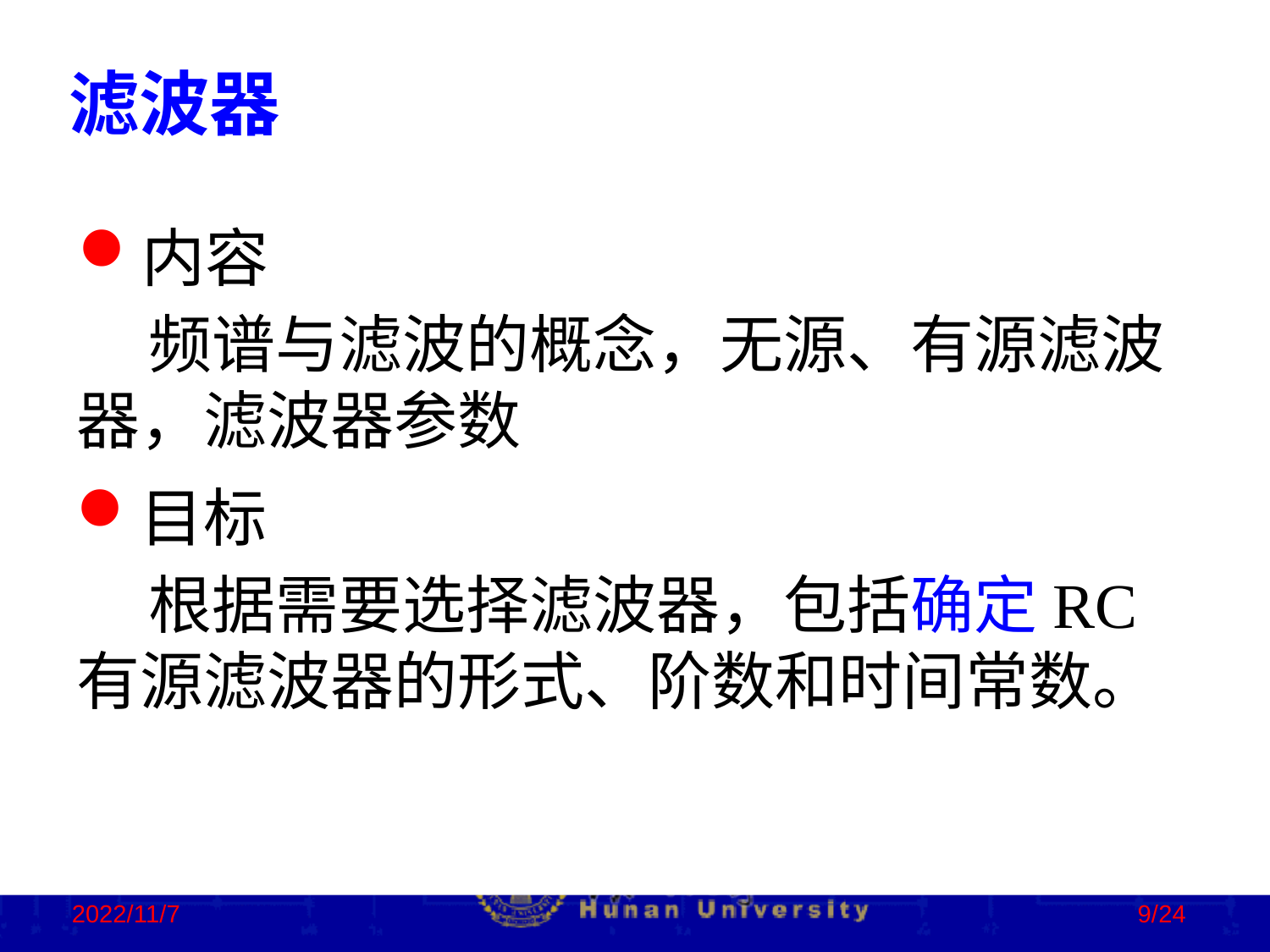

滤波器
内容
    频谱与滤波的概念，无源、有源滤波器，滤波器参数
目标
    根据需要选择滤波器，包括确定RC有源滤波器的形式、阶数和时间常数。
2022/11/7
9/24